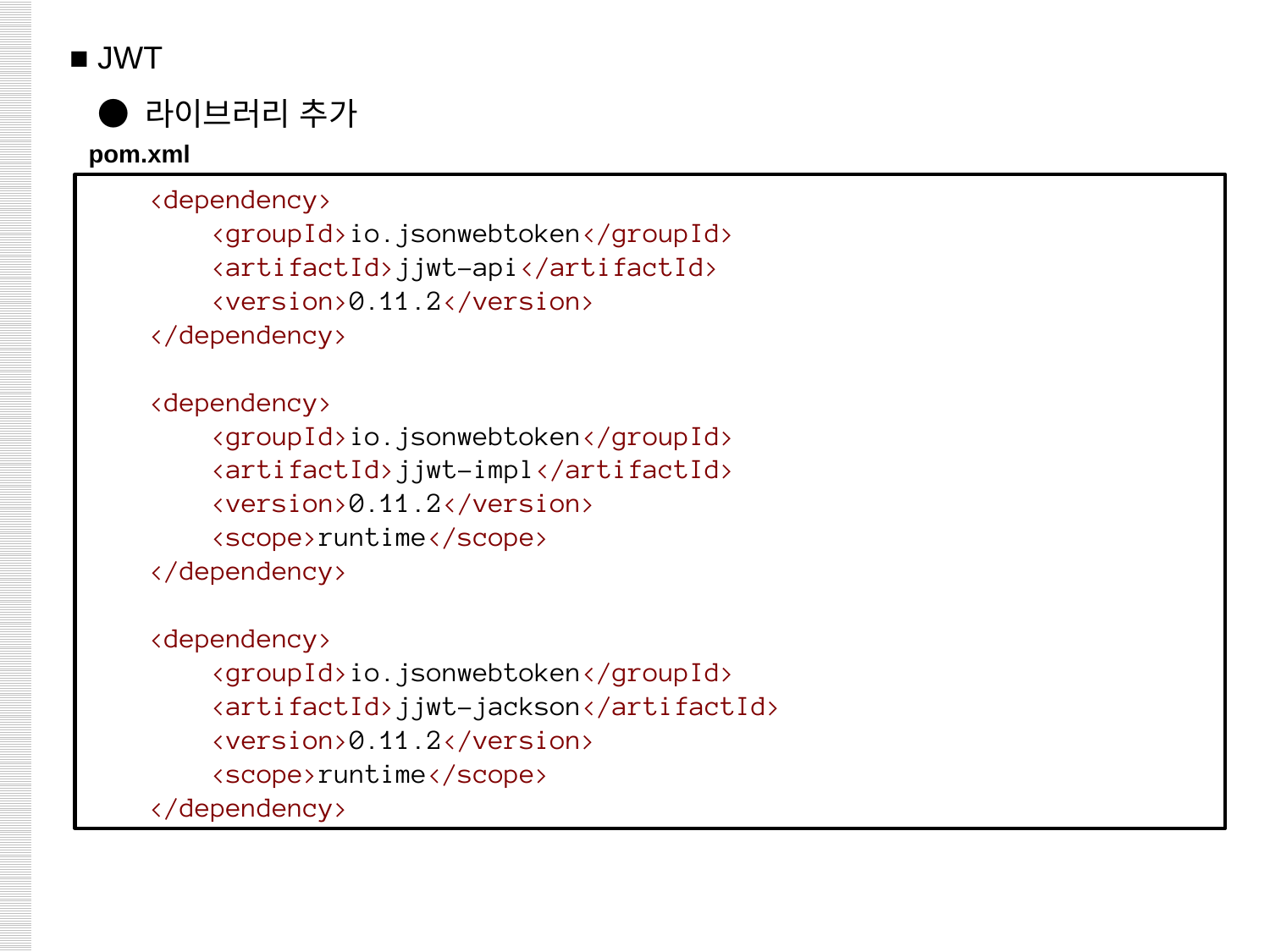

■ JWT
    ● 라이브러리 추가
pom.xml
    <dependency>
        <groupId>io.jsonwebtoken</groupId>
        <artifactId>jjwt-api</artifactId>
        <version>0.11.2</version>
    </dependency>

    <dependency>
        <groupId>io.jsonwebtoken</groupId>
        <artifactId>jjwt-impl</artifactId>
        <version>0.11.2</version>
        <scope>runtime</scope>
    </dependency>

    <dependency>
        <groupId>io.jsonwebtoken</groupId>
        <artifactId>jjwt-jackson</artifactId>
        <version>0.11.2</version>
        <scope>runtime</scope>
    </dependency>